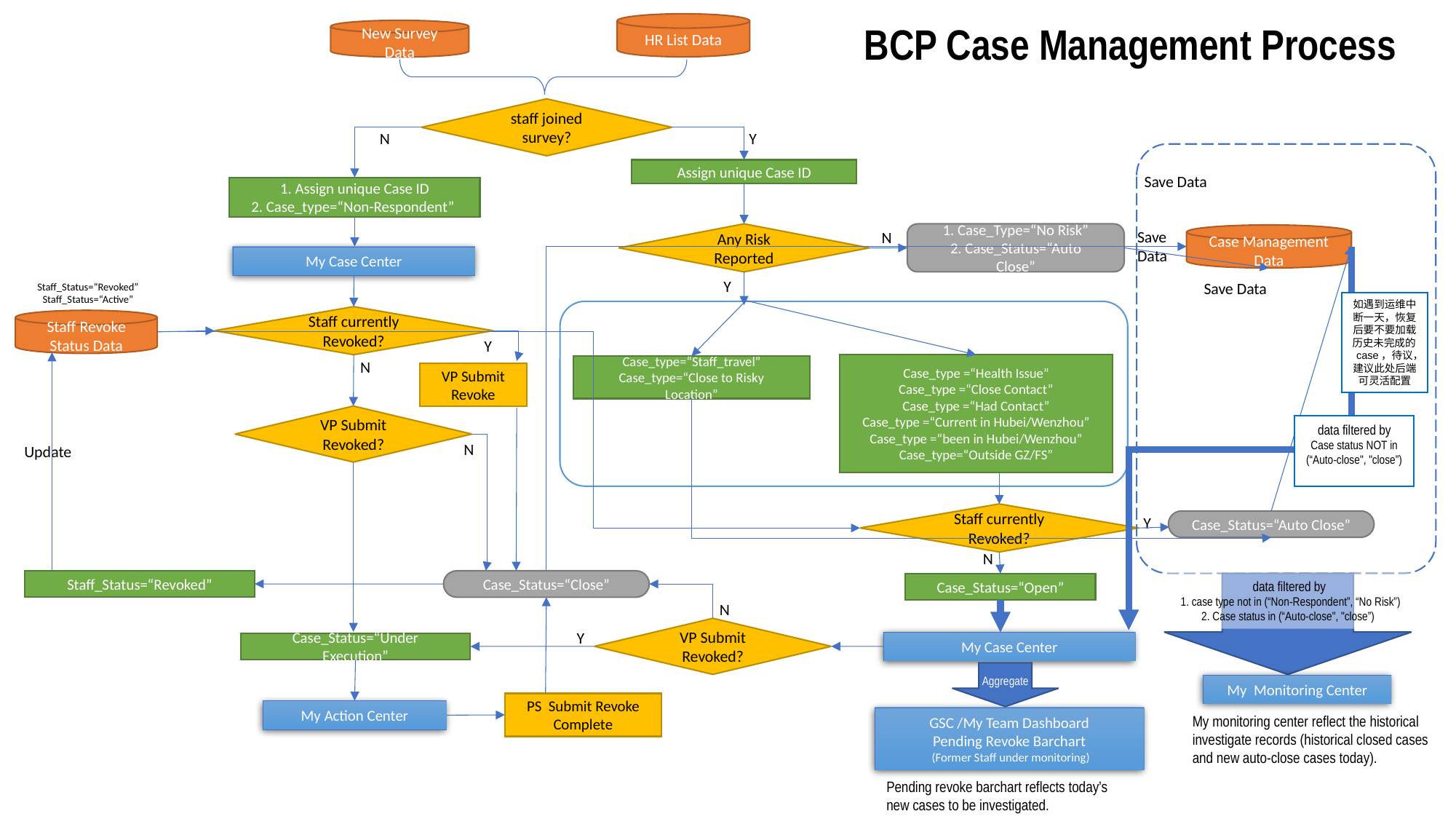

BCP Case Management Process
HR List Data
New Survey Data
staff joined survey?
N
Y

Assign unique Case ID
Save Data
1. Assign unique Case ID
2. Case_type=“Non-Respondent”
Save Data
N
1. Case_Type=“No Risk”
2. Case_Status=“Auto Close”
Any Risk Reported
Case Management Data
My Case Center
Y
Save Data
Staff_Status=“Revoked”
Staff_Status=“Active”
如遇到运维中断一天，恢复后要不要加载历史未完成的case，待议，建议此处后端可灵活配置

Staff currently Revoked?
Staff Revoke Status Data
Y
N
Case_type =“Health Issue”
Case_type =“Close Contact”
Case_type =“Had Contact”
Case_type =“Current in Hubei/Wenzhou”
Case_type =“been in Hubei/Wenzhou”
Case_type=“Outside GZ/FS”
Case_type=“Staff_travel”
Case_type=“Close to Risky Location”
VP Submit Revoke
VP Submit Revoked?
data filtered by Case status NOT in (“Auto-close", "close”)
N
Update

Staff currently Revoked?
Y
Case_Status=“Auto Close”
N
Staff_Status=“Revoked”
Case_Status=“Close”
data filtered by
1. case type not in (“Non-Respondent”, “No Risk”)
2. Case status in (“Auto-close", "close”)
Case_Status=“Open”
N
VP Submit Revoked?
Y

My Case Center
Case_Status=“Under Execution”
Aggregate
My  Monitoring Center
PS  Submit Revoke Complete
My Action Center
My monitoring center reflect the historical investigate records (historical closed cases and new auto-close cases today).
GSC /My Team Dashboard
Pending Revoke Barchart
 (Former Staff under monitoring)
Pending revoke barchart reflects today’s new cases to be investigated.